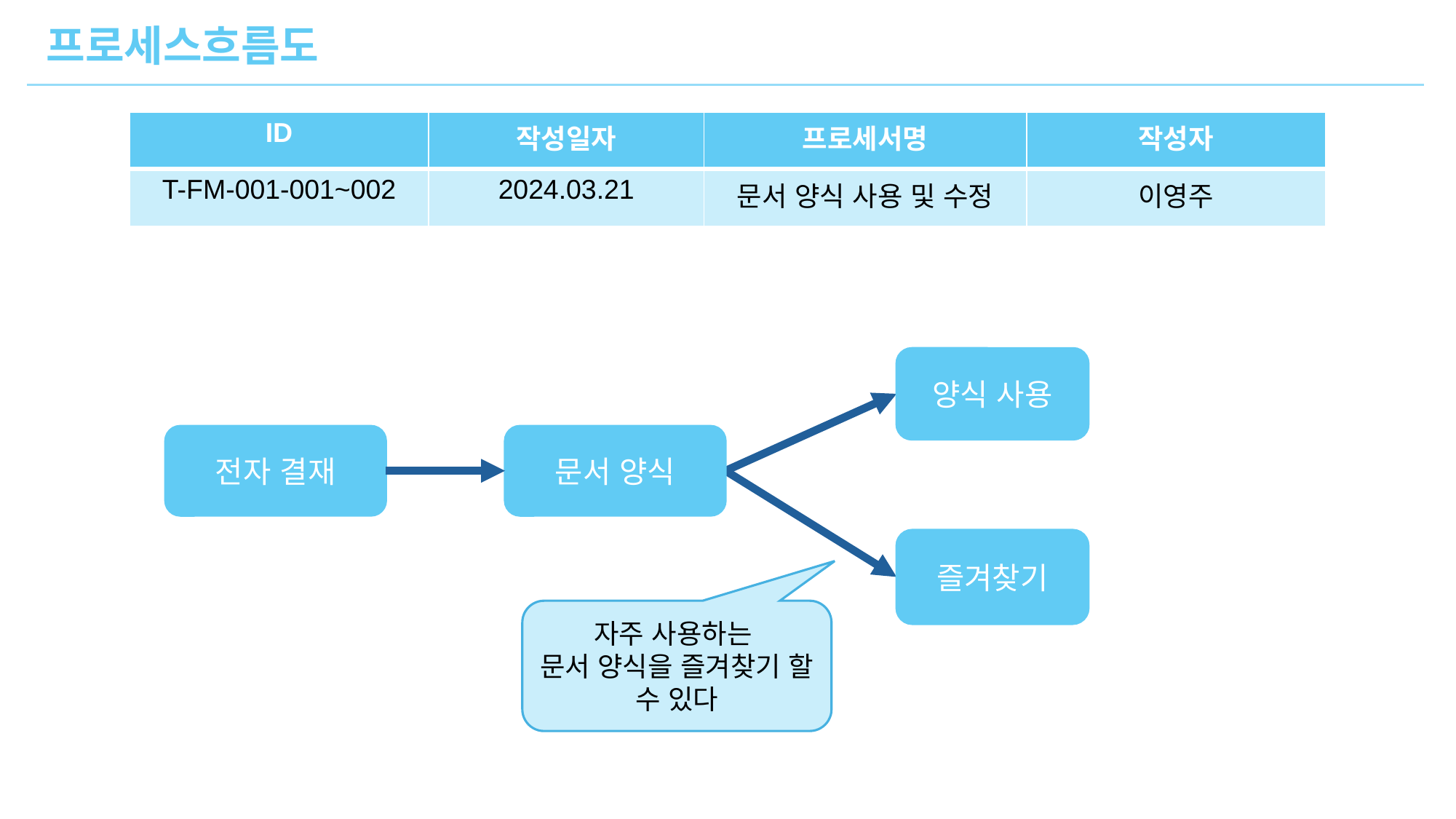

프로세스흐름도
| ID | 작성일자 | 프로세서명 | 작성자 |
| --- | --- | --- | --- |
| T-FM-001-001~002 | 2024.03.21 | 문서 양식 사용 및 수정 | 이영주 |
양식 사용
전자 결재
문서 양식
즐겨찾기
자주 사용하는
문서 양식을 즐겨찾기 할 수 있다